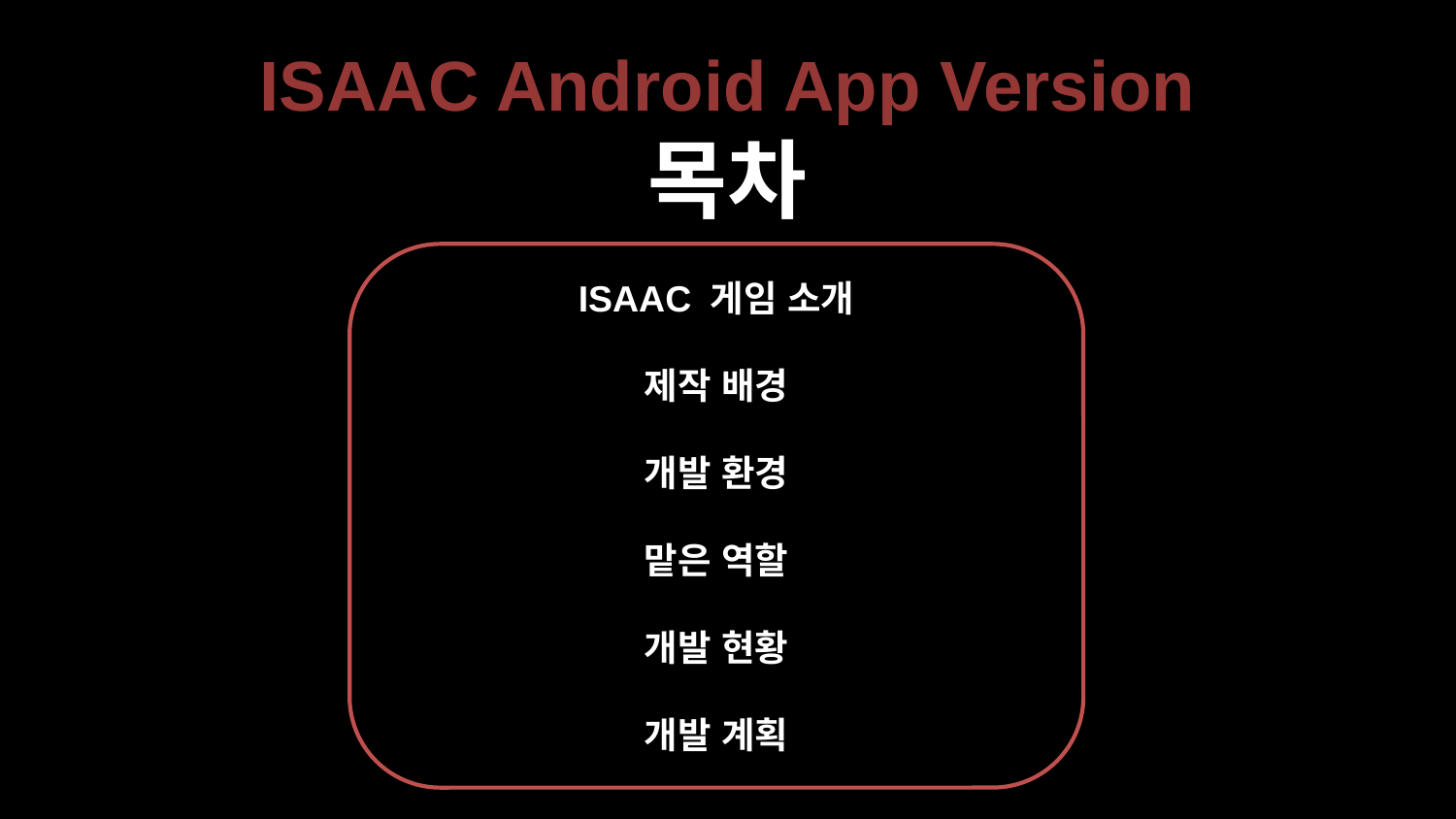

# ISAAC Android App Version 목차

ISAAC 게임 소개

제작 배경

개발 환경

맡은 역할

개발 현황

개발 계획